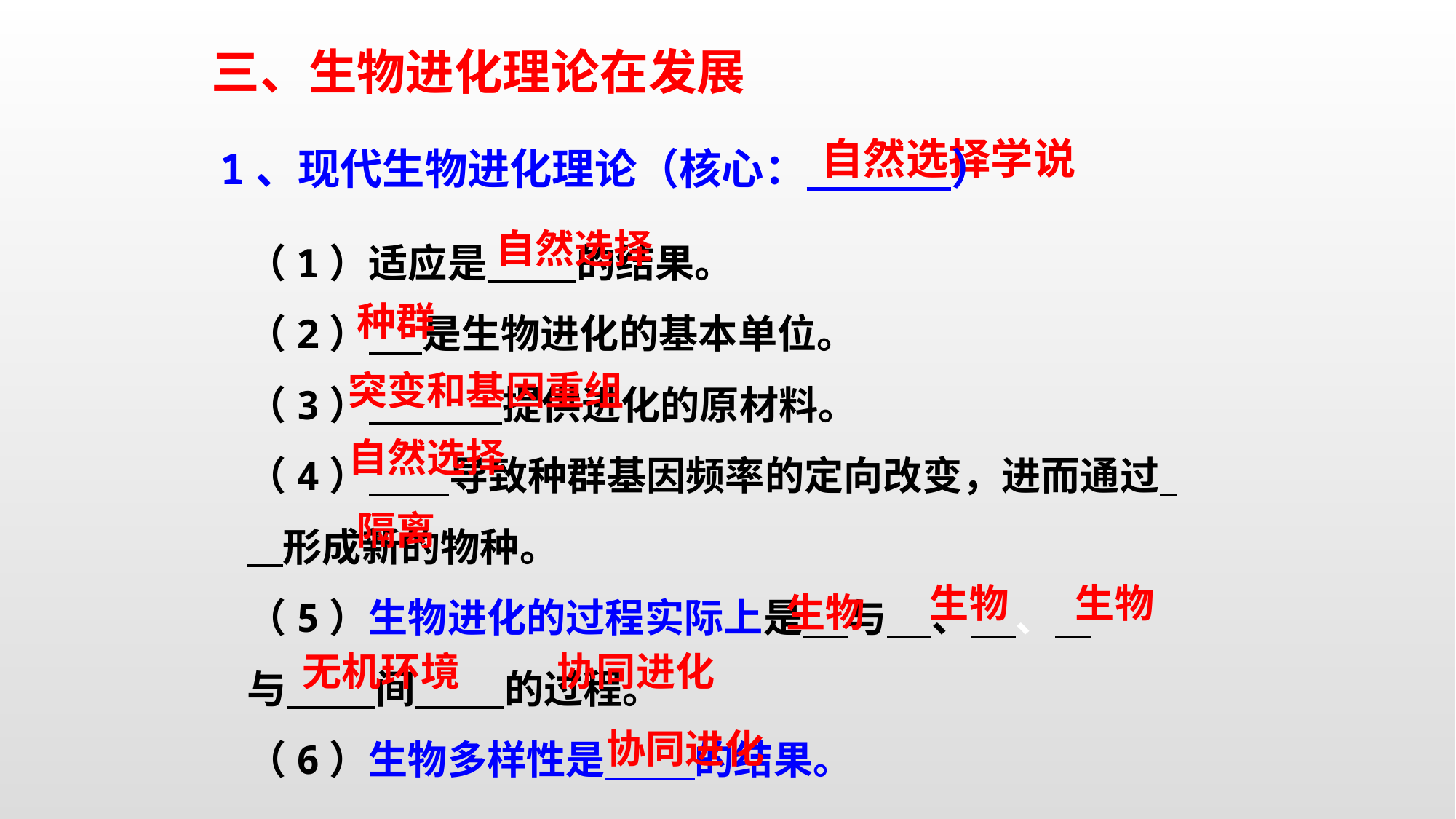

三、生物进化理论在发展
自然选择学说
1、现代生物进化理论（核心：               ）
（1）适应是          的结果。
（2）      是生物进化的基本单位。
（3）               提供进化的原材料。
（4）         导致种群基因频率的定向改变，进而通过       形成新的物种。
（5）生物进化的过程实际上是     与     、     、
与          间          的过程。
（6）生物多样性是          的结果。
自然选择
种群
突变和基因重组
自然选择
隔离
生物
生物
生物
协同进化
无机环境
协同进化